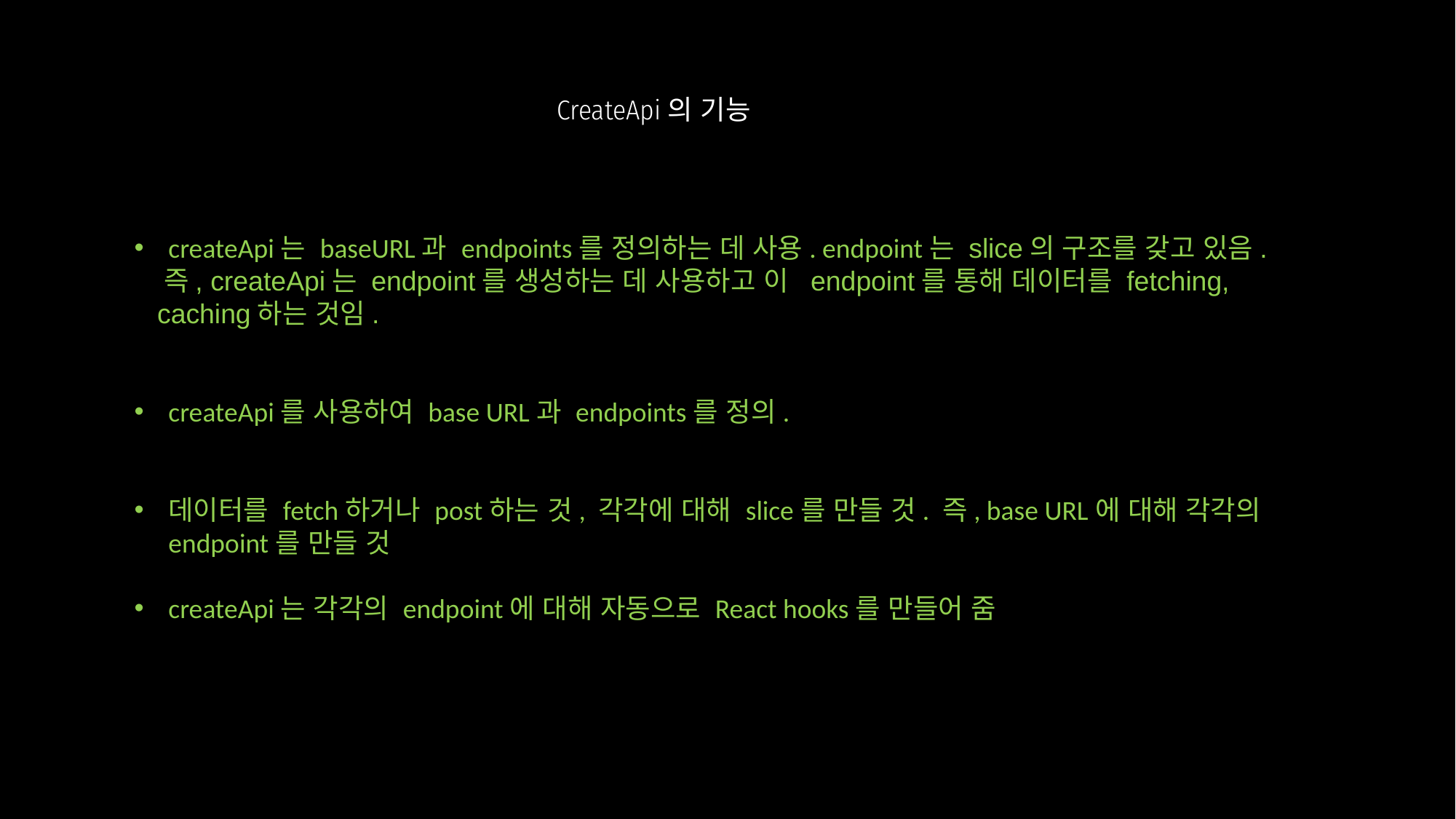

CreateApi의 기능
createApi는 baseURL과 endpoints를 정의하는 데 사용. endpoint는 slice의 구조를 갖고 있음.
   즉, createApi는 endpoint를 생성하는 데 사용하고 이  endpoint를 통해 데이터를 fetching,
   caching하는 것임.

createApi를 사용하여 base URL과 endpoints를 정의.

데이터를 fetch하거나 post하는 것, 각각에 대해 slice를 만들 것. 즉, base URL에 대해 각각의 endpoint를 만들 것

createApi는 각각의 endpoint에 대해 자동으로 React hooks를 만들어 줌